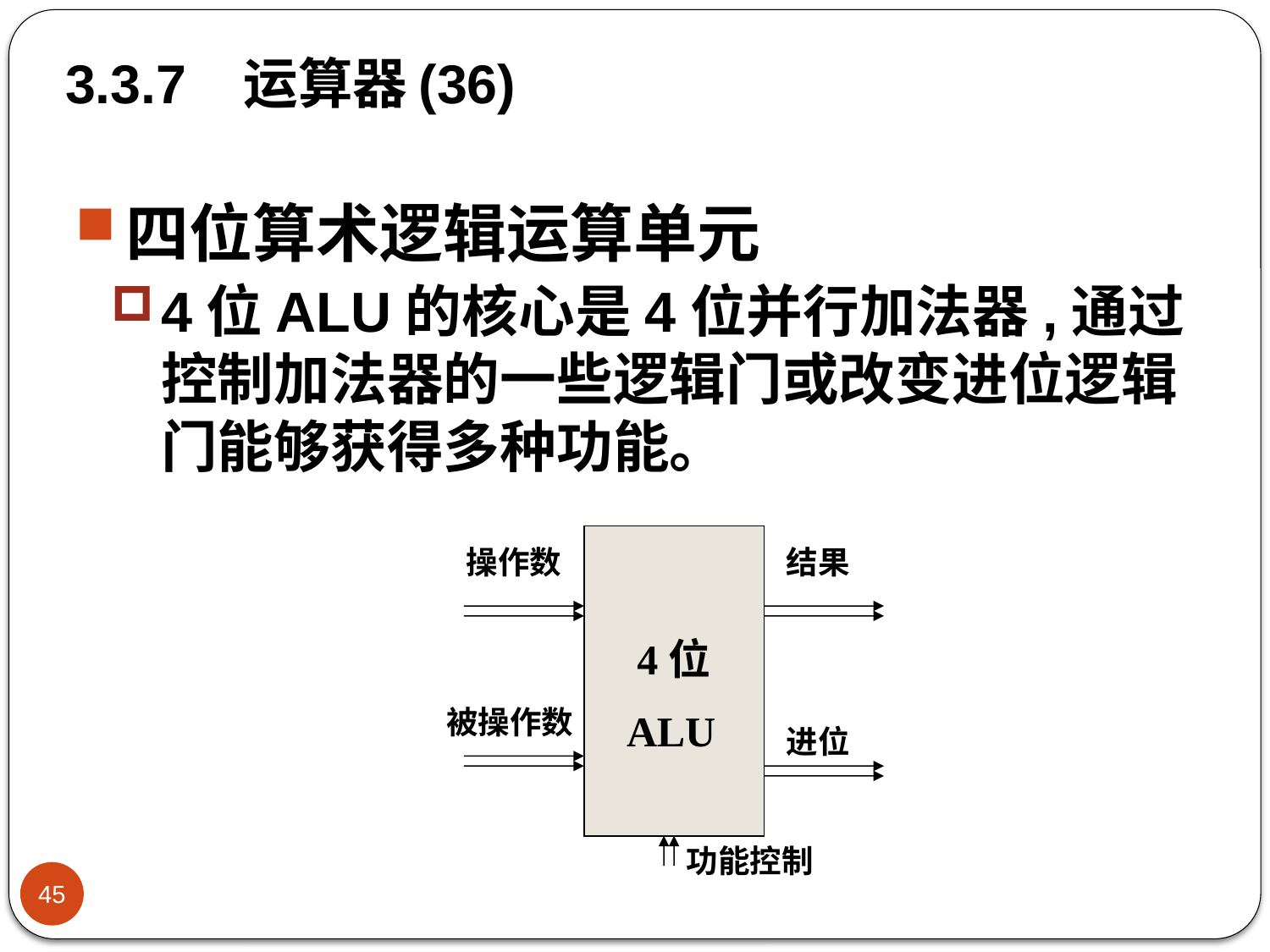

# 3.3.7   运算器(36)

四位算术逻辑运算单元
4位ALU的核心是4位并行加法器,通过控制加法器的一些逻辑门或改变进位逻辑门能够获得多种功能。

操作数
结果

 4位
ALU
被操作数
进位

功能控制

45